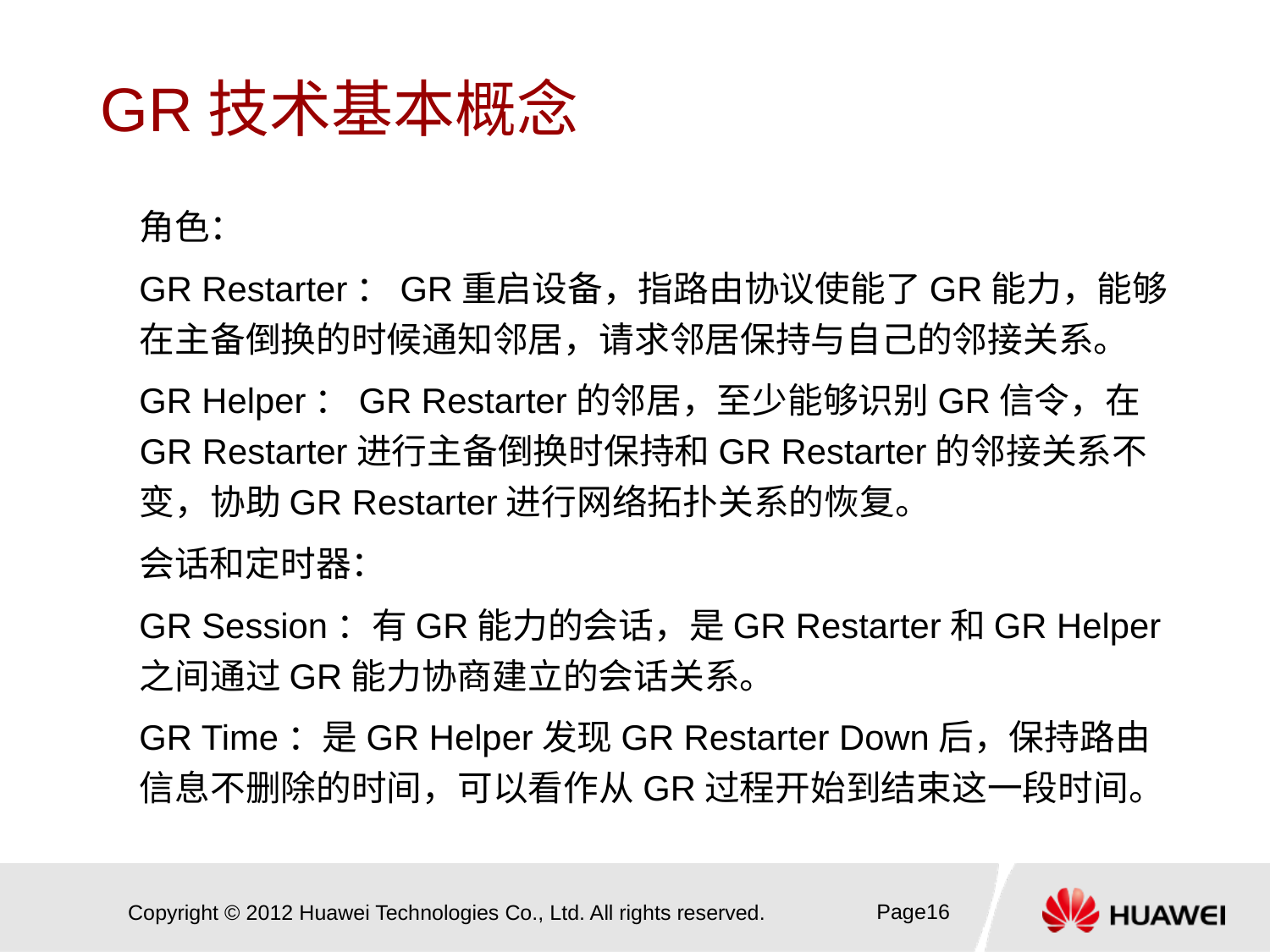

# GR技术基本概念
角色：
GR Restarter：GR重启设备，指路由协议使能了GR能力，能够在主备倒换的时候通知邻居，请求邻居保持与自己的邻接关系。
GR Helper：GR Restarter的邻居，至少能够识别GR信令，在GR Restarter进行主备倒换时保持和GR Restarter的邻接关系不变，协助GR Restarter进行网络拓扑关系的恢复。
会话和定时器：
GR Session：有GR能力的会话，是GR Restarter和GR Helper之间通过GR能力协商建立的会话关系。
GR Time：是GR Helper发现GR Restarter Down后，保持路由信息不删除的时间，可以看作从GR过程开始到结束这一段时间。

Page16